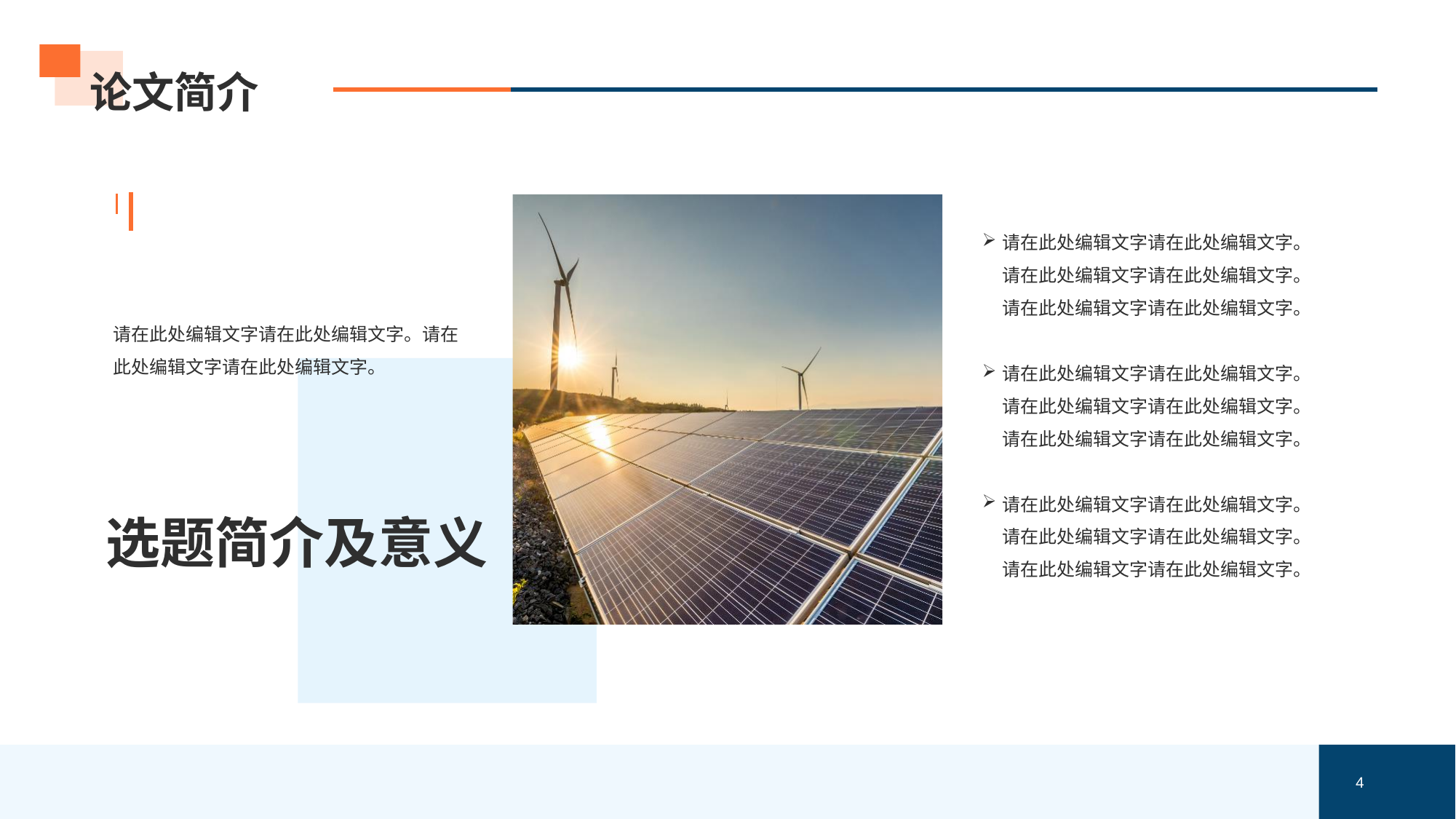

# 论文简介

请在此处编辑文字请在此处编辑文字。请在此处编辑文字请在此处编辑文字。请在此处编辑文字请在此处编辑文字。

请在此处编辑文字请在此处编辑文字。请在此处编辑文字请在此处编辑文字。请在此处编辑文字请在此处编辑文字。

请在此处编辑文字请在此处编辑文字。请在此处编辑文字请在此处编辑文字。请在此处编辑文字请在此处编辑文字。
请在此处编辑文字请在此处编辑文字。请在此处编辑文字请在此处编辑文字。

选题简介及意义
4